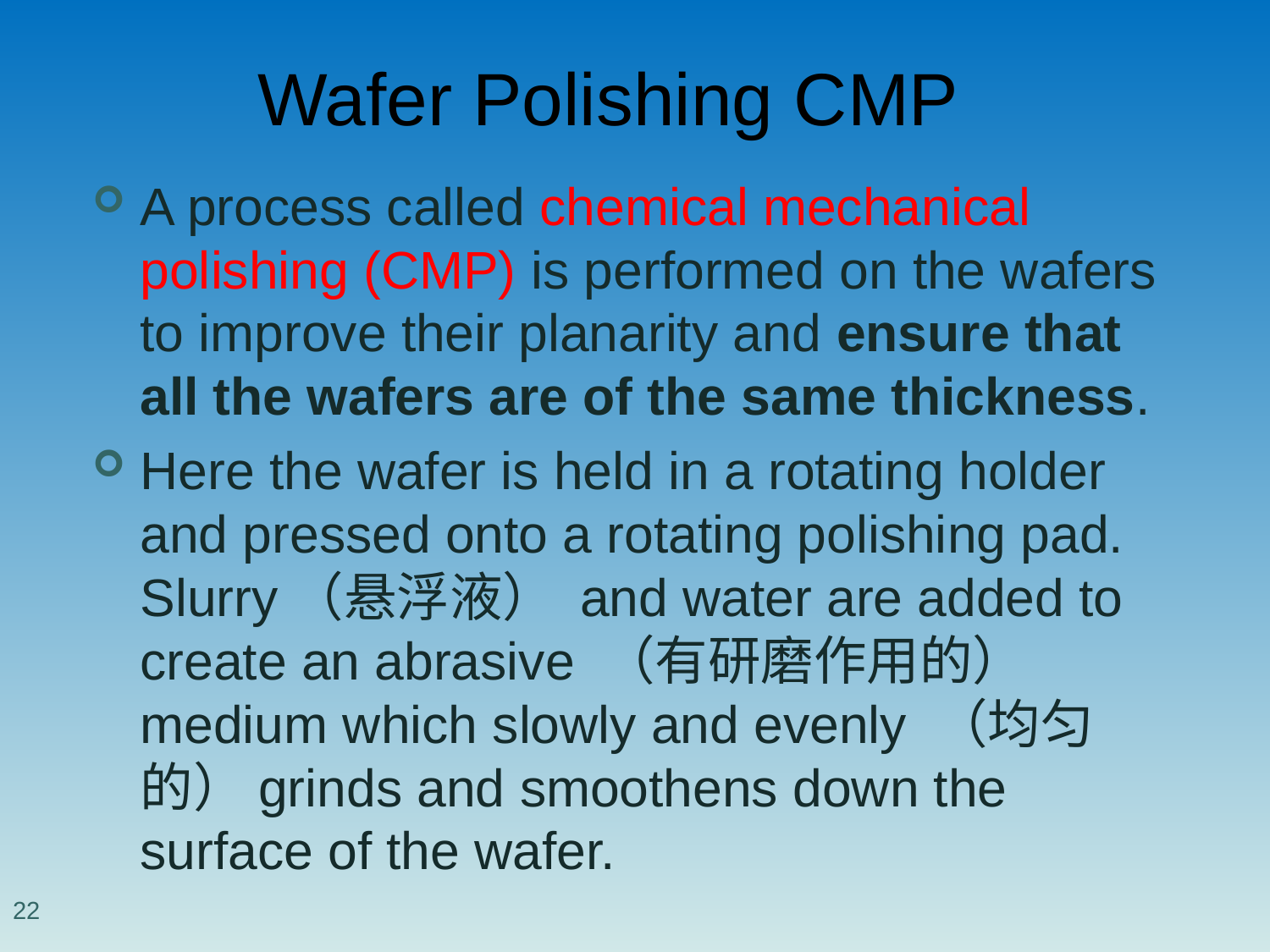

# Wafer Polishing CMP
A process called chemical mechanical polishing (CMP) is performed on the wafers to improve their planarity and ensure that all the wafers are of the same thickness.
Here the wafer is held in a rotating holder and pressed onto a rotating polishing pad. Slurry（悬浮液） and water are added to create an abrasive （有研磨作用的） medium which slowly and evenly （均匀的）grinds and smoothens down the surface of the wafer.

22